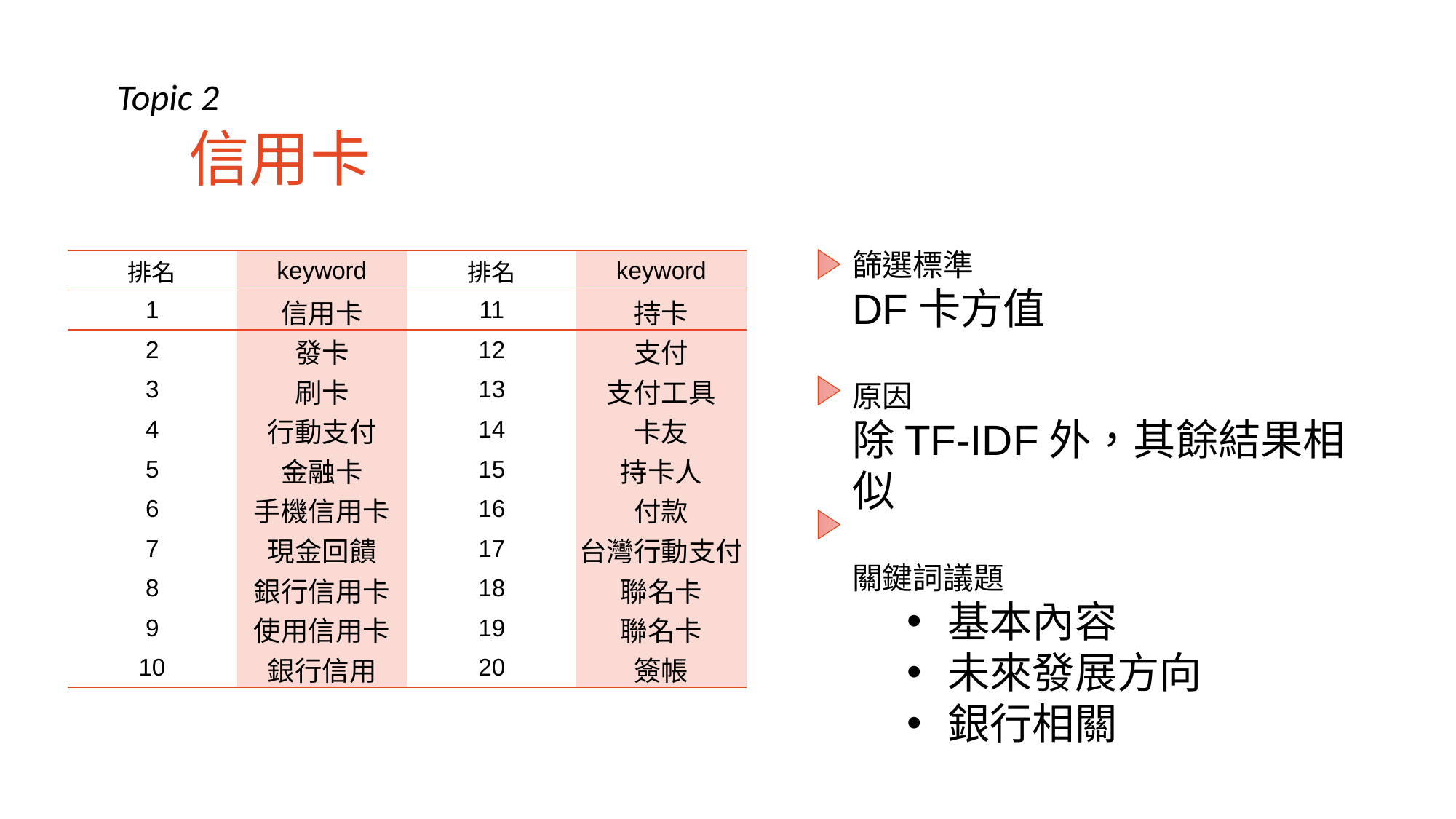

Topic 2
信用卡
篩選標準
DF卡方值

原因
除TF-IDF外，其餘結果相似

關鍵詞議題
基本內容
未來發展方向
銀行相關
| 排名 | keyword | 排名 | keyword |
| --- | --- | --- | --- |
| 1 | 信用卡 | 11 | 持卡 |
| 2 | 發卡 | 12 | 支付 |
| 3 | 刷卡 | 13 | 支付工具 |
| 4 | 行動支付 | 14 | 卡友 |
| 5 | 金融卡 | 15 | 持卡人 |
| 6 | 手機信用卡 | 16 | 付款 |
| 7 | 現金回饋 | 17 | 台灣行動支付 |
| 8 | 銀行信用卡 | 18 | 聯名卡 |
| 9 | 使用信用卡 | 19 | 聯名卡 |
| 10 | 銀行信用 | 20 | 簽帳 |